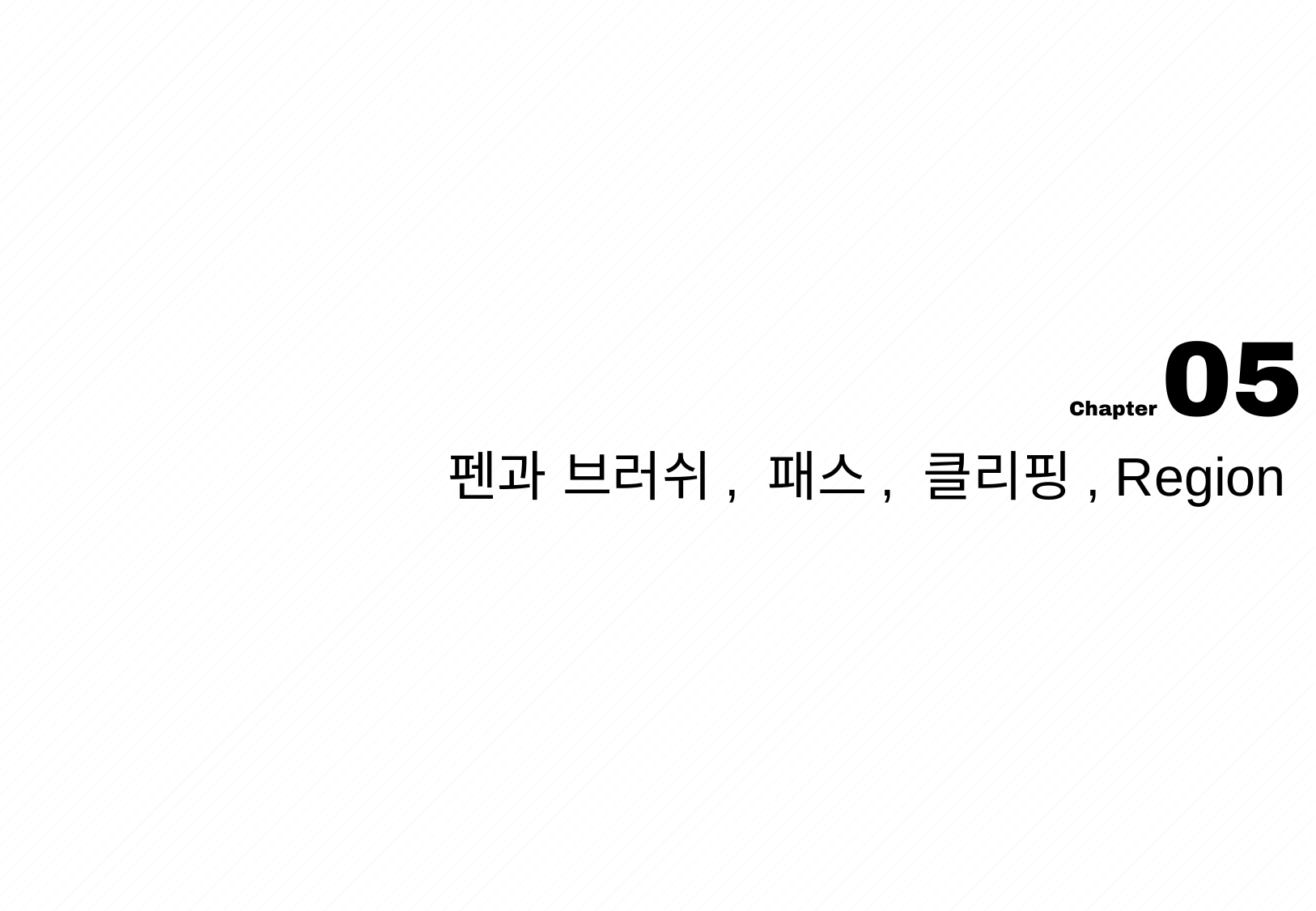

Chapter 05

펜과 브러쉬, 패스, 클리핑, Region